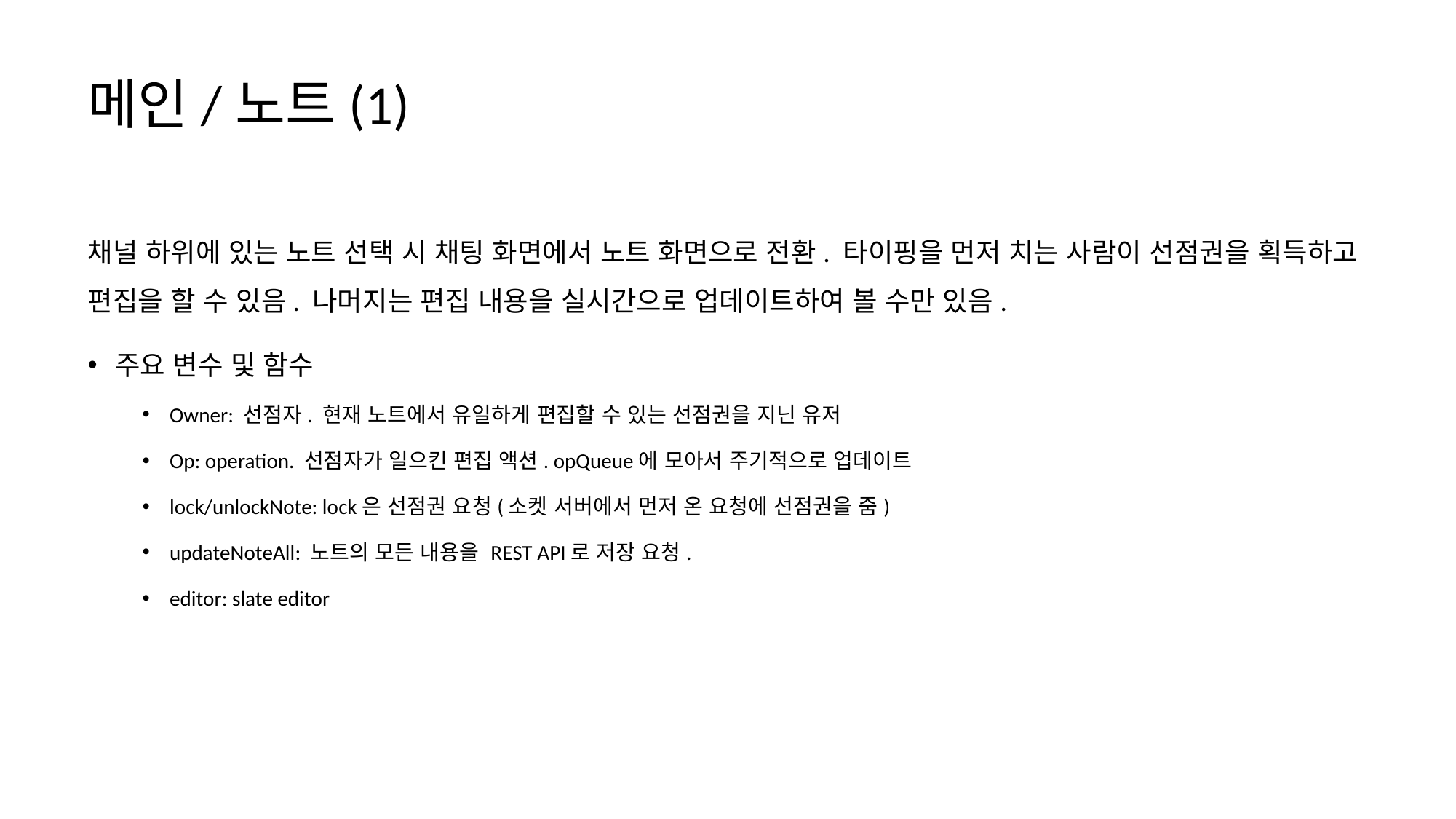

# 메인/노트(1)
채널 하위에 있는 노트 선택 시 채팅 화면에서 노트 화면으로 전환. 타이핑을 먼저 치는 사람이 선점권을 획득하고 편집을 할 수 있음. 나머지는 편집 내용을 실시간으로 업데이트하여 볼 수만 있음.
주요 변수 및 함수
Owner: 선점자. 현재 노트에서 유일하게 편집할 수 있는 선점권을 지닌 유저
Op: operation. 선점자가 일으킨 편집 액션. opQueue에 모아서 주기적으로 업데이트
lock/unlockNote: lock은 선점권 요청(소켓 서버에서 먼저 온 요청에 선점권을 줌)
updateNoteAll: 노트의 모든 내용을 REST API로 저장 요청.
editor: slate editor